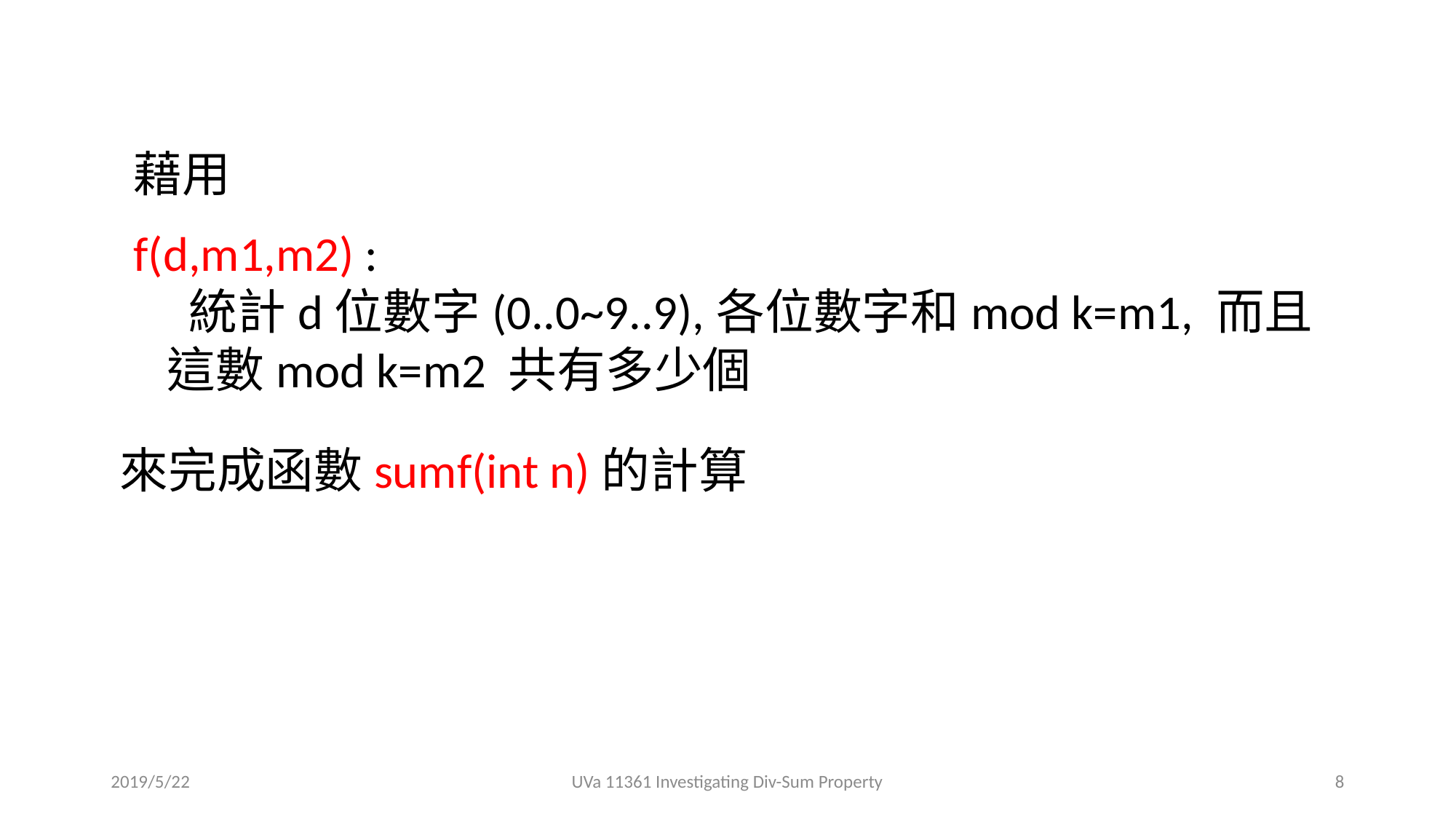

藉用
f(d,m1,m2) :
    統計d位數字(0..0~9..9),各位數字和mod k=m1, 而且
  這數mod k=m2 共有多少個
來完成函數sumf(int n)的計算
2019/5/22
UVa 11361 Investigating Div-Sum Property
8